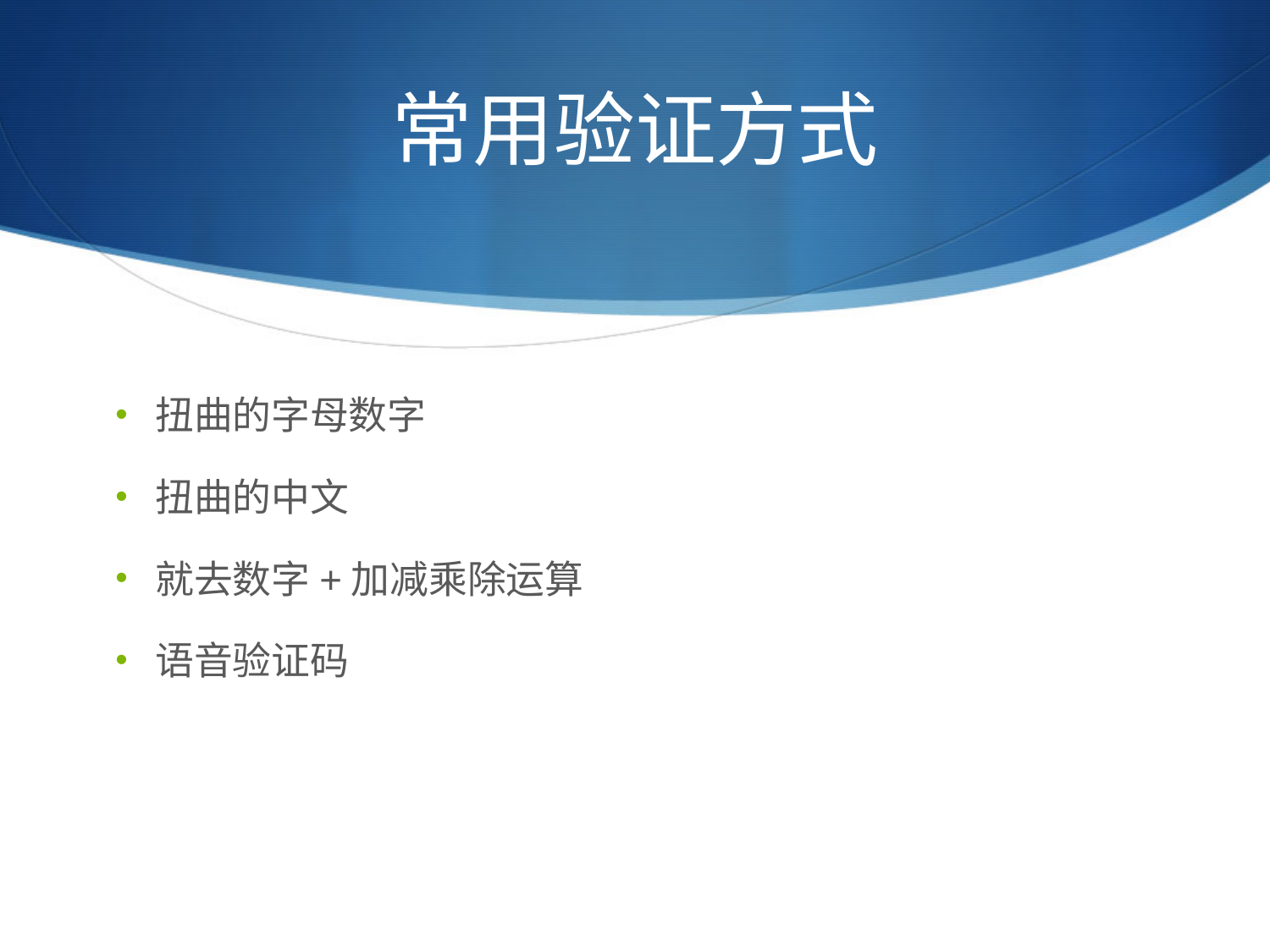

# 常用验证方式
扭曲的字母数字
扭曲的中文
就去数字+加减乘除运算
语音验证码